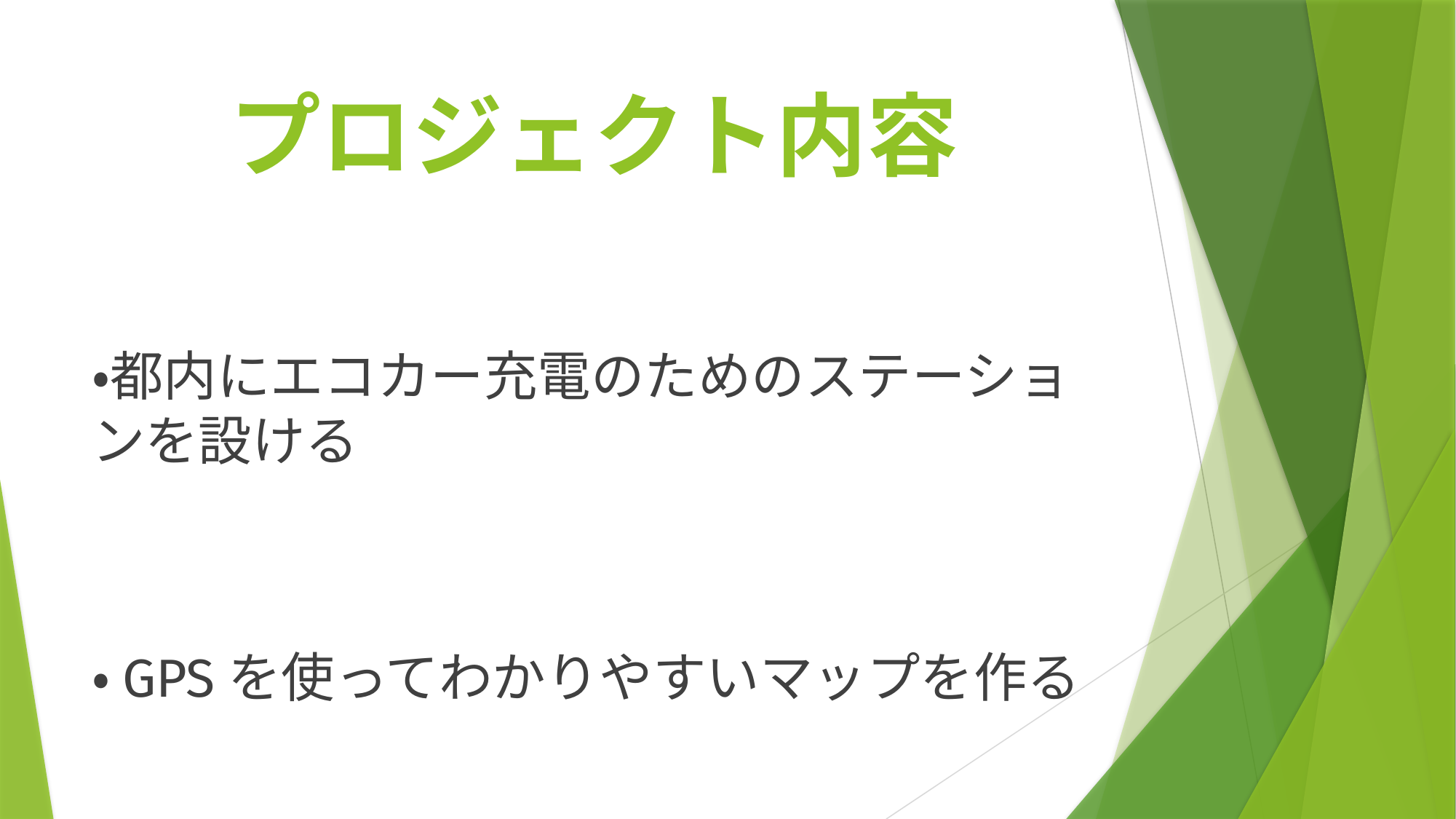

# プロジェクト内容

・都内にエコカー充電のためのステーションを設ける

・GPSを使ってわかりやすいマップを作る